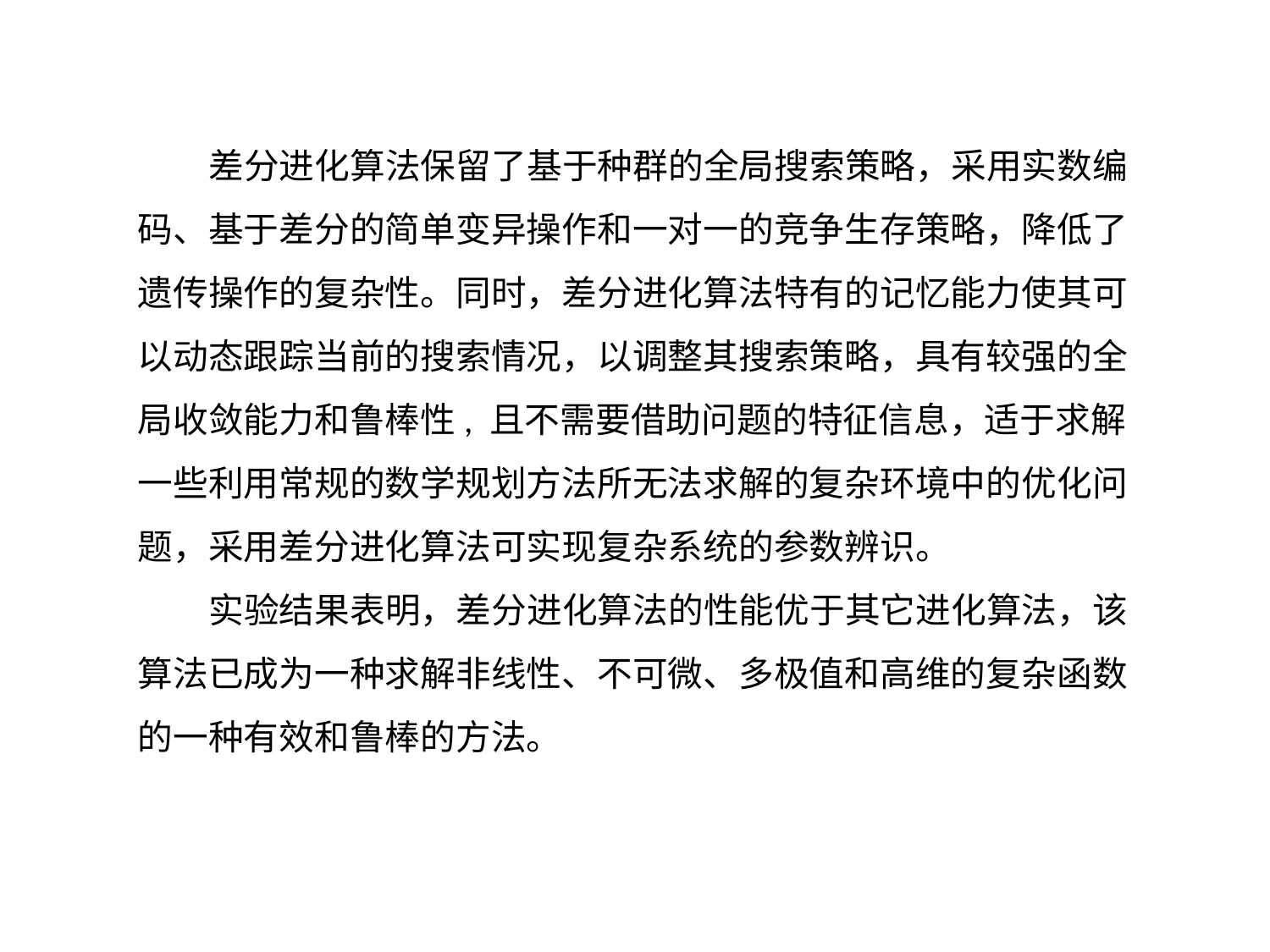

差分进化算法保留了基于种群的全局搜索策略，采用实数编码、基于差分的简单变异操作和一对一的竞争生存策略，降低了遗传操作的复杂性。同时，差分进化算法特有的记忆能力使其可以动态跟踪当前的搜索情况，以调整其搜索策略，具有较强的全局收敛能力和鲁棒性, 且不需要借助问题的特征信息，适于求解一些利用常规的数学规划方法所无法求解的复杂环境中的优化问题，采用差分进化算法可实现复杂系统的参数辨识。
        实验结果表明，差分进化算法的性能优于其它进化算法，该算法已成为一种求解非线性、不可微、多极值和高维的复杂函数的一种有效和鲁棒的方法。